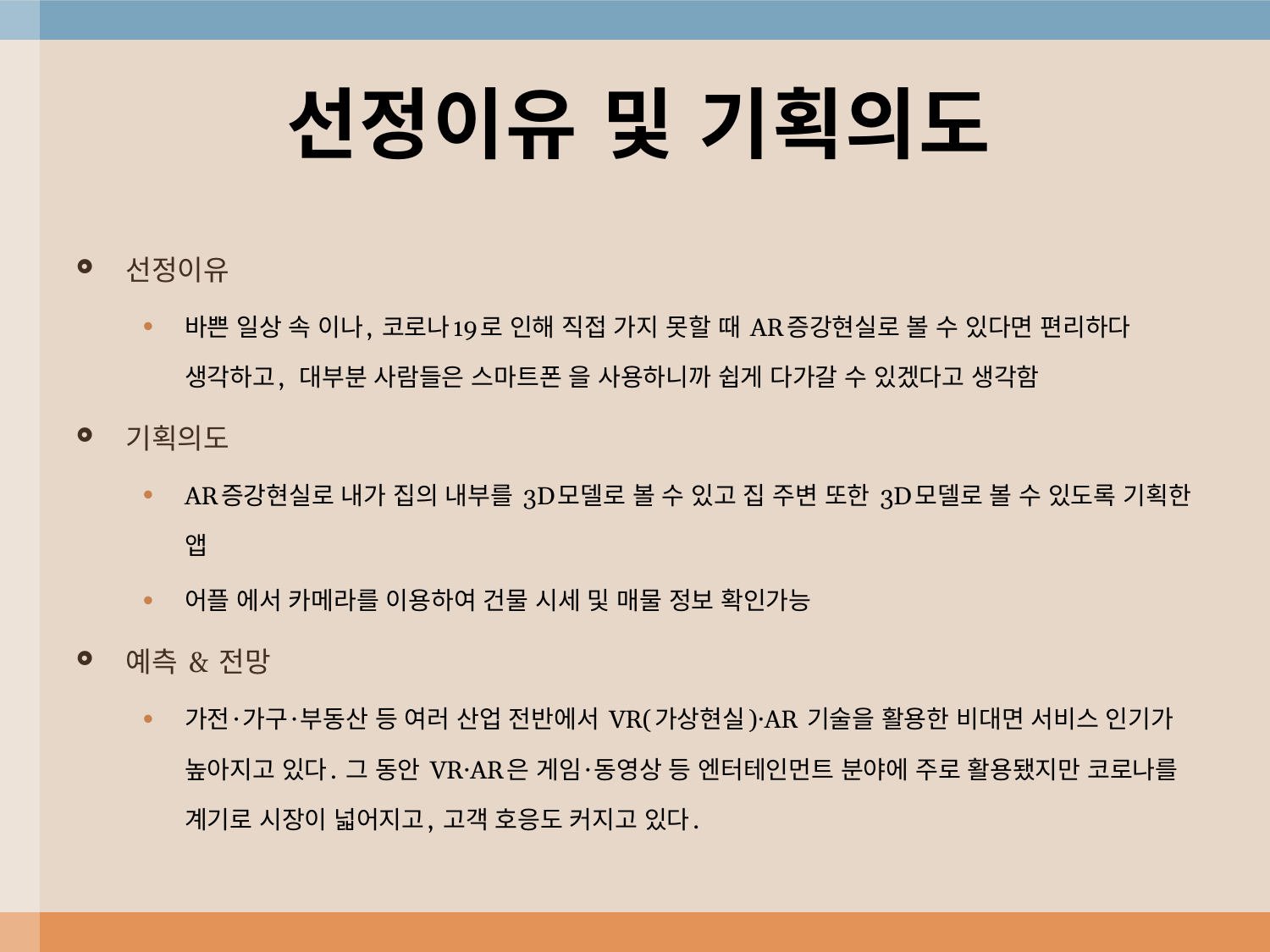

# 선정이유 및 기획의도
선정이유
바쁜 일상 속 이나, 코로나19로 인해 직접 가지 못할 때 AR증강현실로 볼 수 있다면 편리하다 생각하고,  대부분 사람들은 스마트폰 을 사용하니까 쉽게 다가갈 수 있겠다고 생각함
기획의도
AR증강현실로 내가 집의 내부를 3D모델로 볼 수 있고 집 주변 또한 3D모델로 볼 수 있도록 기획한 앱
어플 에서 카메라를 이용하여 건물 시세 및 매물 정보 확인가능
예측 & 전망
가전·가구·부동산 등 여러 산업 전반에서 VR(가상현실)·AR 기술을 활용한 비대면 서비스 인기가 높아지고 있다. 그 동안 VR·AR은 게임·동영상 등 엔터테인먼트 분야에 주로 활용됐지만 코로나를 계기로 시장이 넓어지고, 고객 호응도 커지고 있다.